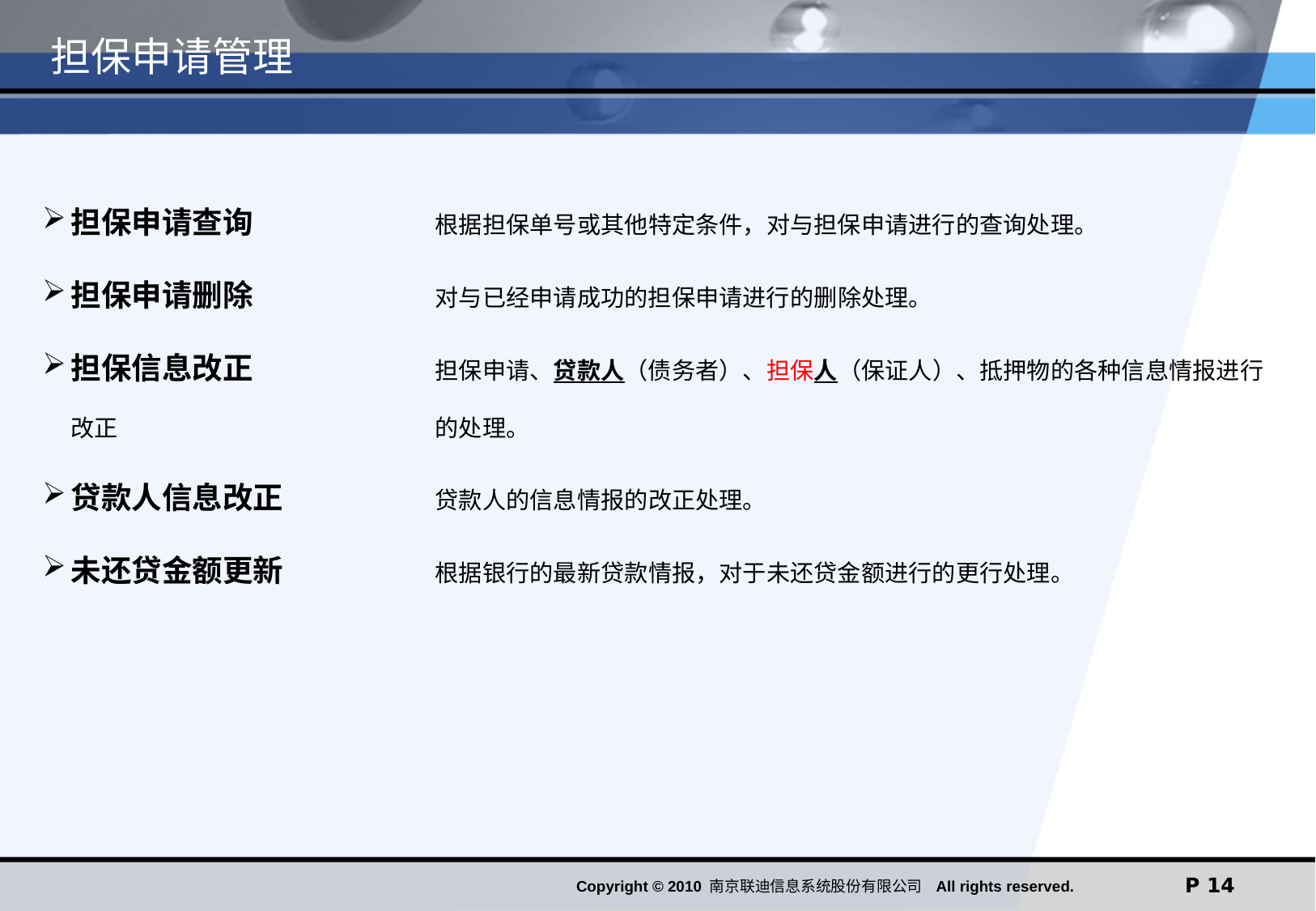

# 担保申请管理
担保申请查询		根据担保单号或其他特定条件，对与担保申请进行的查询处理。
担保申请删除		对与已经申请成功的担保申请进行的删除处理。
担保信息改正		担保申请、贷款人（债务者）、担保人（保证人）、抵押物的各种信息情报进行改正			的处理。
贷款人信息改正		贷款人的信息情报的改正处理。
未还贷金额更新		根据银行的最新贷款情报，对于未还贷金额进行的更行处理。